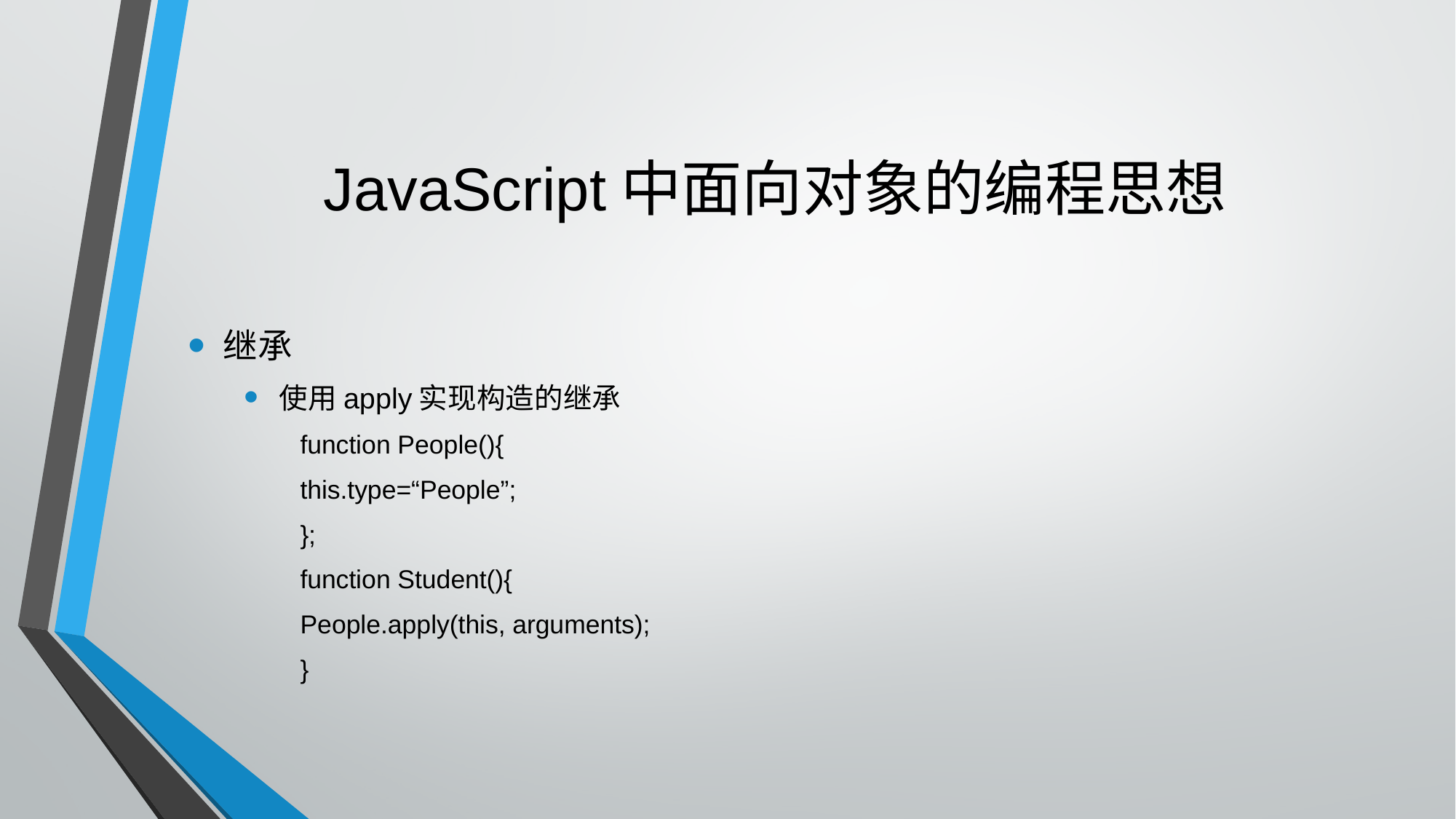

# JavaScript中面向对象的编程思想
继承
使用apply实现构造的继承
function People(){
	this.type=“People”;
};
function Student(){
	People.apply(this, arguments);
}